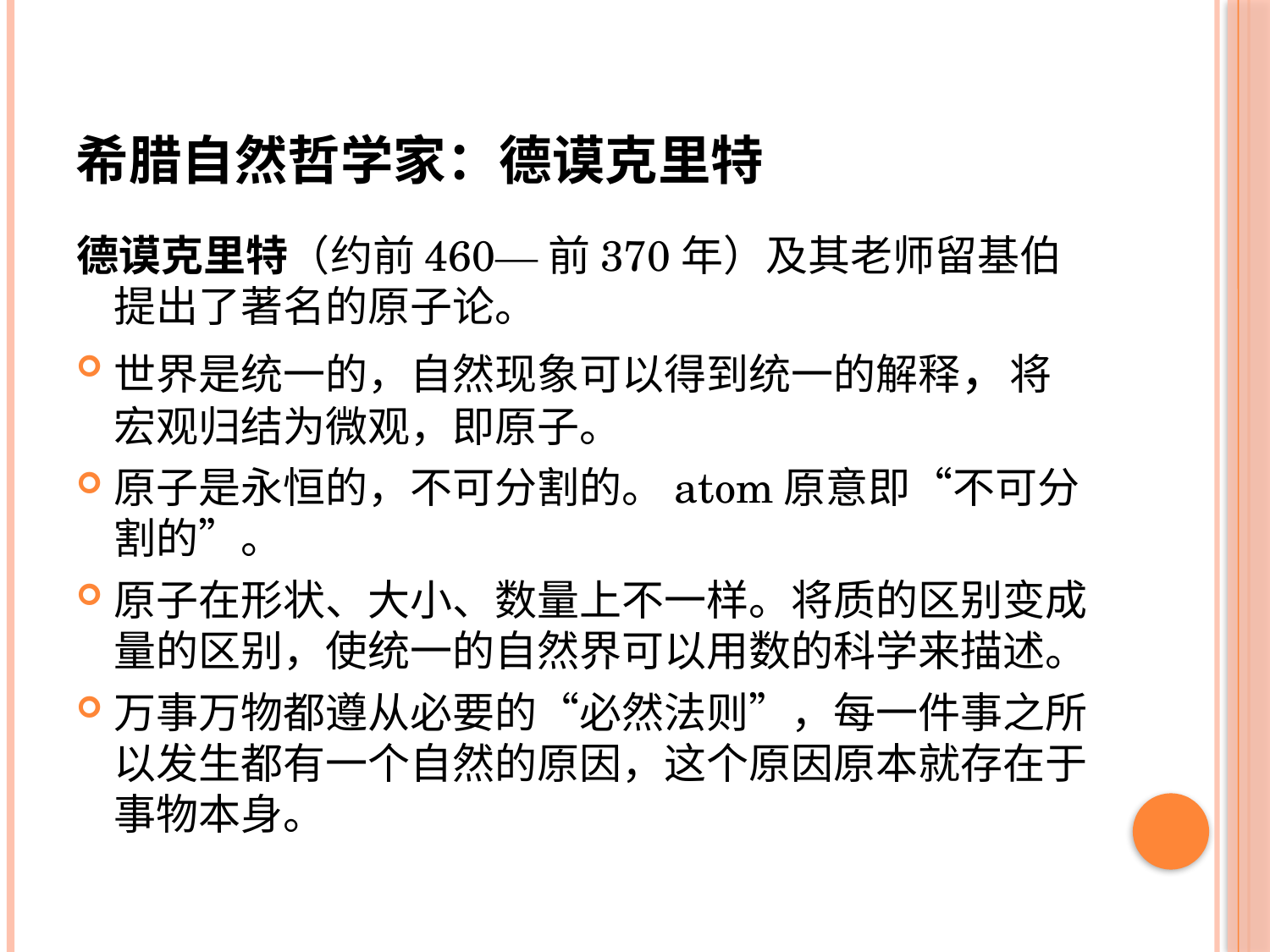

# 希腊自然哲学家：德谟克里特
德谟克里特（约前460—前370年）及其老师留基伯提出了著名的原子论。
世界是统一的，自然现象可以得到统一的解释，将宏观归结为微观，即原子。
原子是永恒的，不可分割的。atom原意即“不可分割的”。
原子在形状、大小、数量上不一样。将质的区别变成量的区别，使统一的自然界可以用数的科学来描述。
万事万物都遵从必要的“必然法则”，每一件事之所以发生都有一个自然的原因，这个原因原本就存在于事物本身。